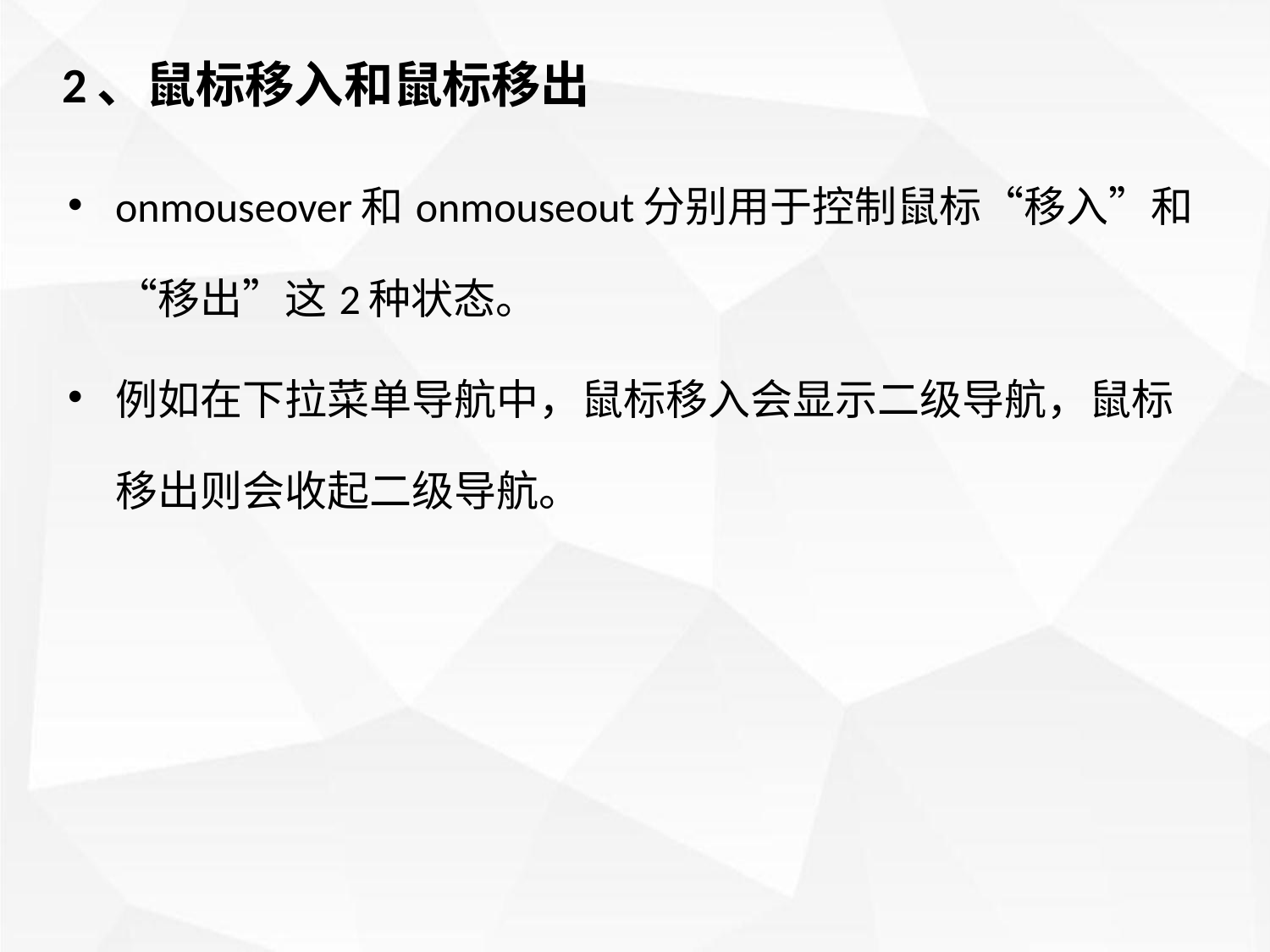

2、鼠标移入和鼠标移出
onmouseover和onmouseout分别用于控制鼠标“移入”和“移出”这2种状态。
例如在下拉菜单导航中，鼠标移入会显示二级导航，鼠标移出则会收起二级导航。